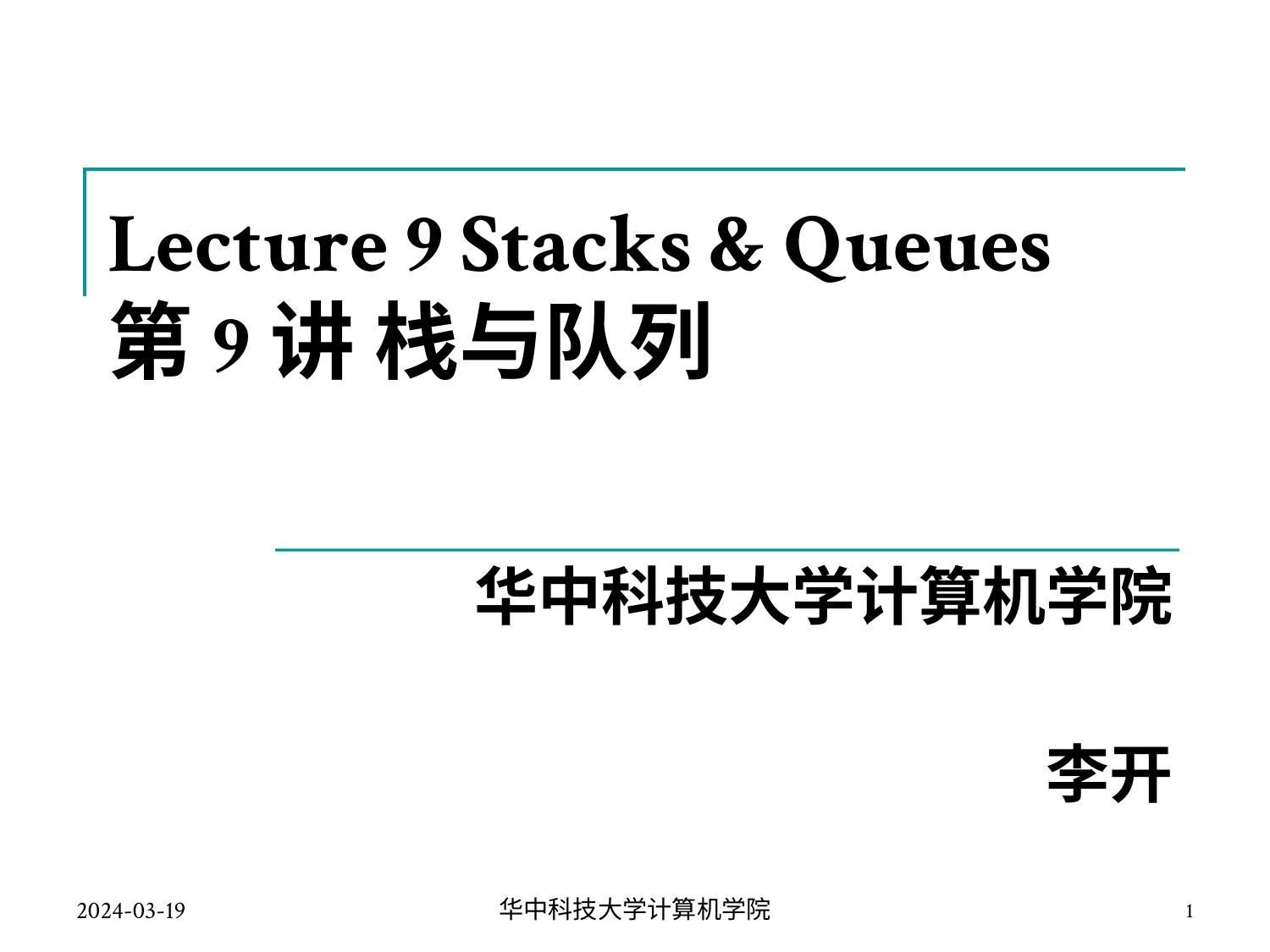

# Lecture 9 Stacks & Queues 第9讲 栈与队列
华中科技大学计算机学院

李开
2024-03-19
华中科技大学计算机学院
1